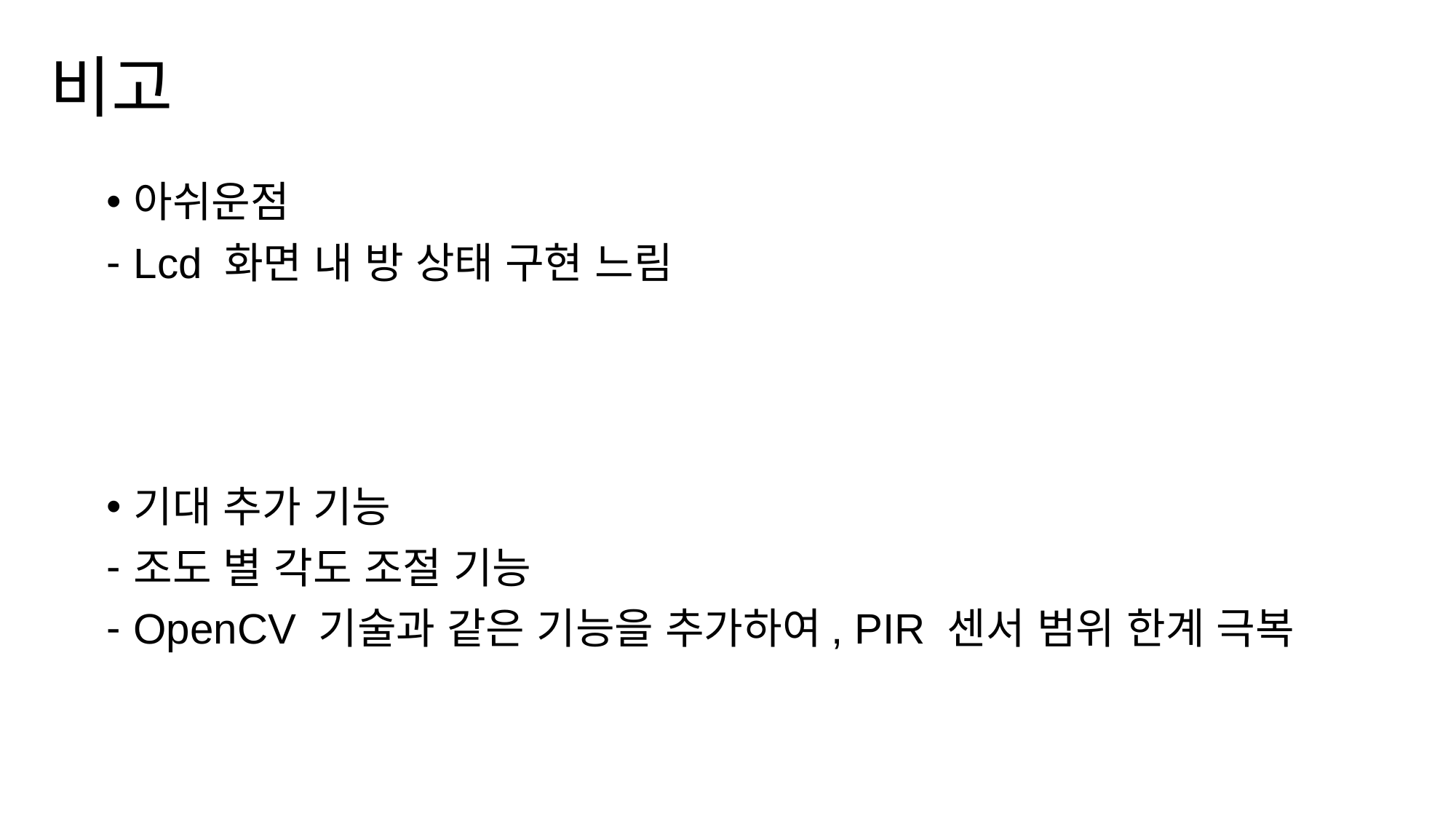

# 비고
아쉬운점
Lcd 화면 내 방 상태 구현 느림
기대 추가 기능
조도 별 각도 조절 기능
OpenCV 기술과 같은 기능을 추가하여, PIR 센서 범위 한계 극복